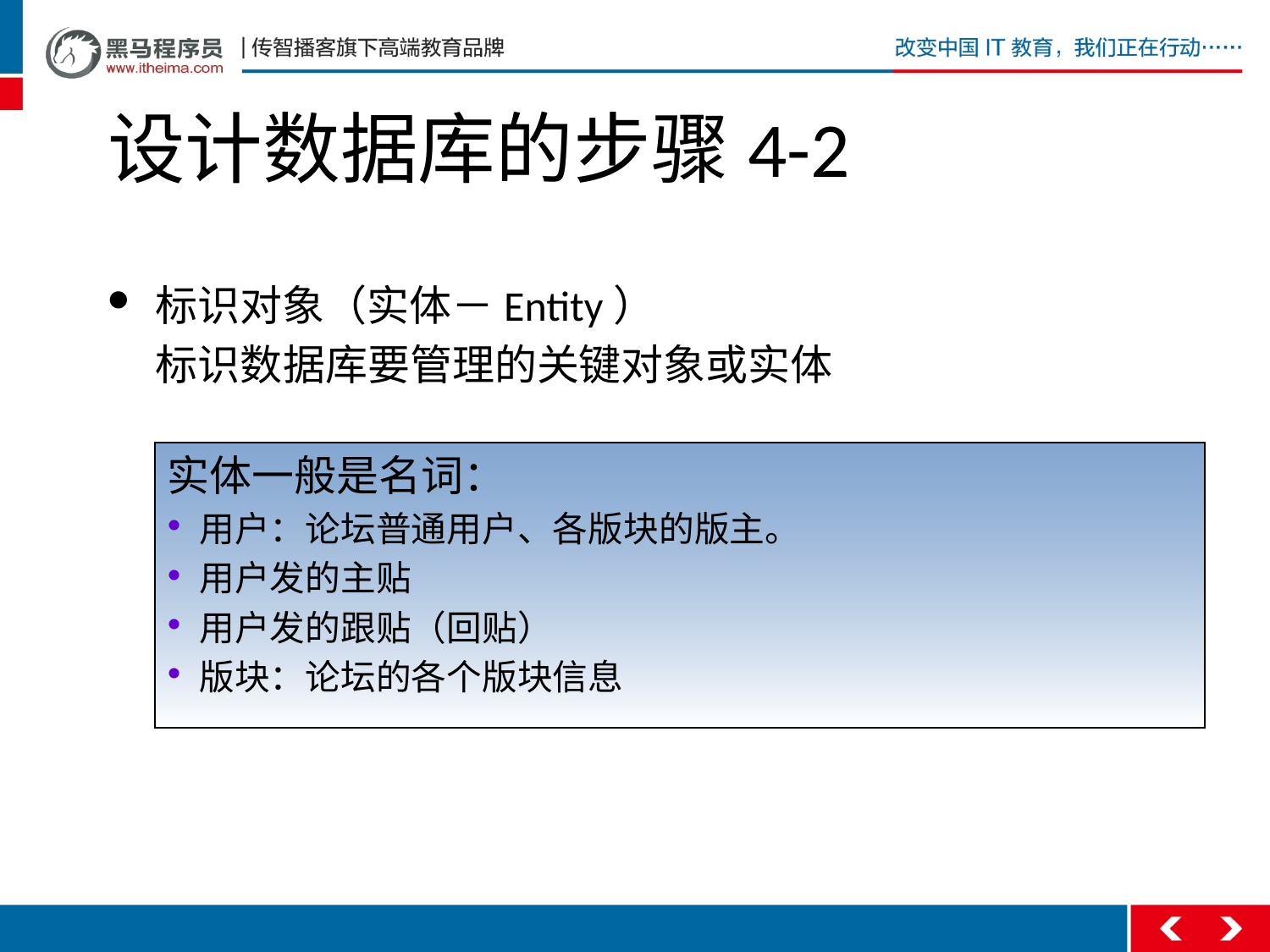

# 设计数据库的步骤4-2
标识对象（实体－Entity）
    标识数据库要管理的关键对象或实体

实体一般是名词：
用户：论坛普通用户、各版块的版主。
用户发的主贴
用户发的跟贴（回贴）
版块：论坛的各个版块信息